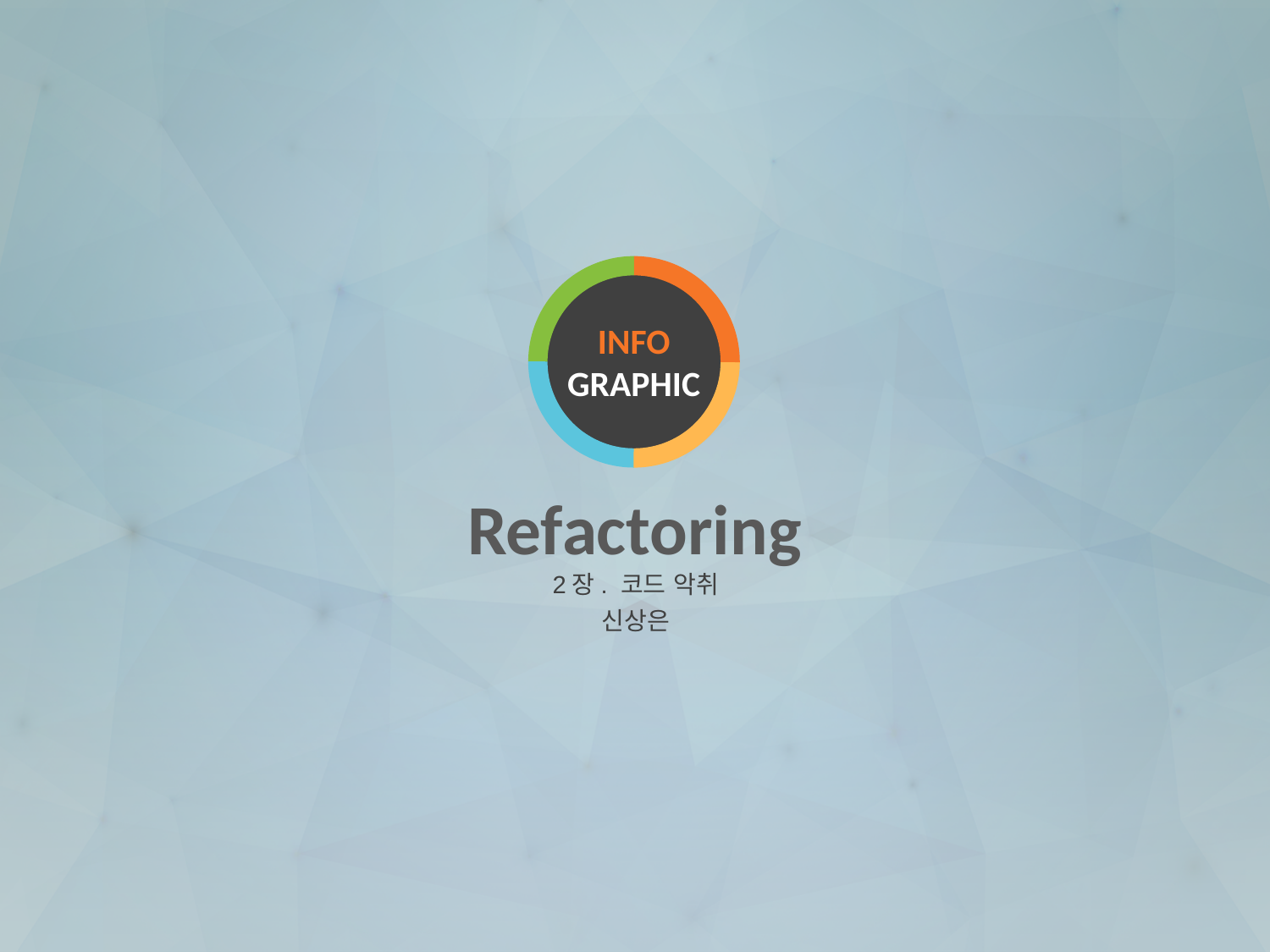

INFO
GRAPHIC
# Refactoring
2장. 코드 악취
신상은